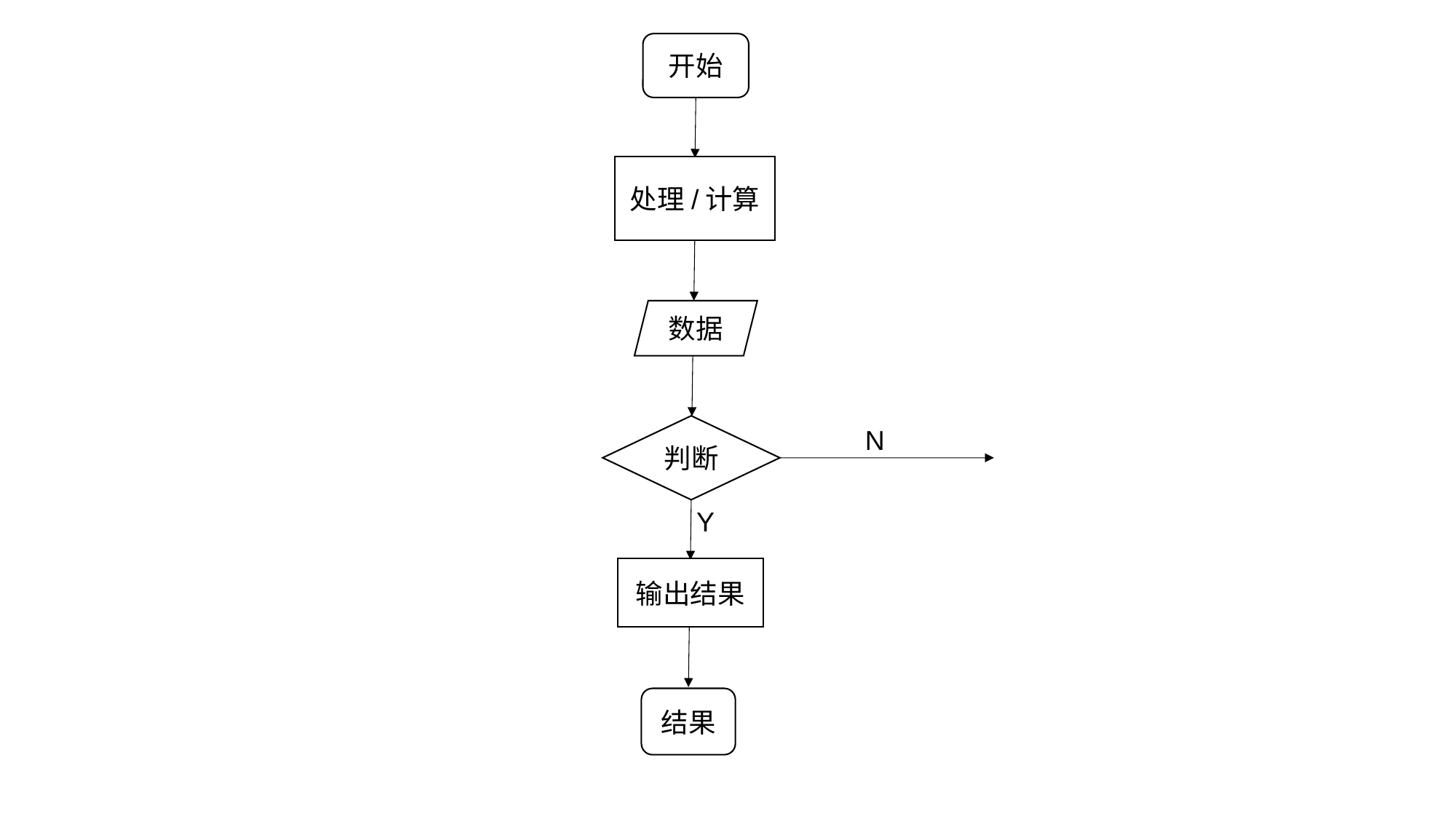

开始
处理/计算
数据
判断
N
Y
输出结果
结果